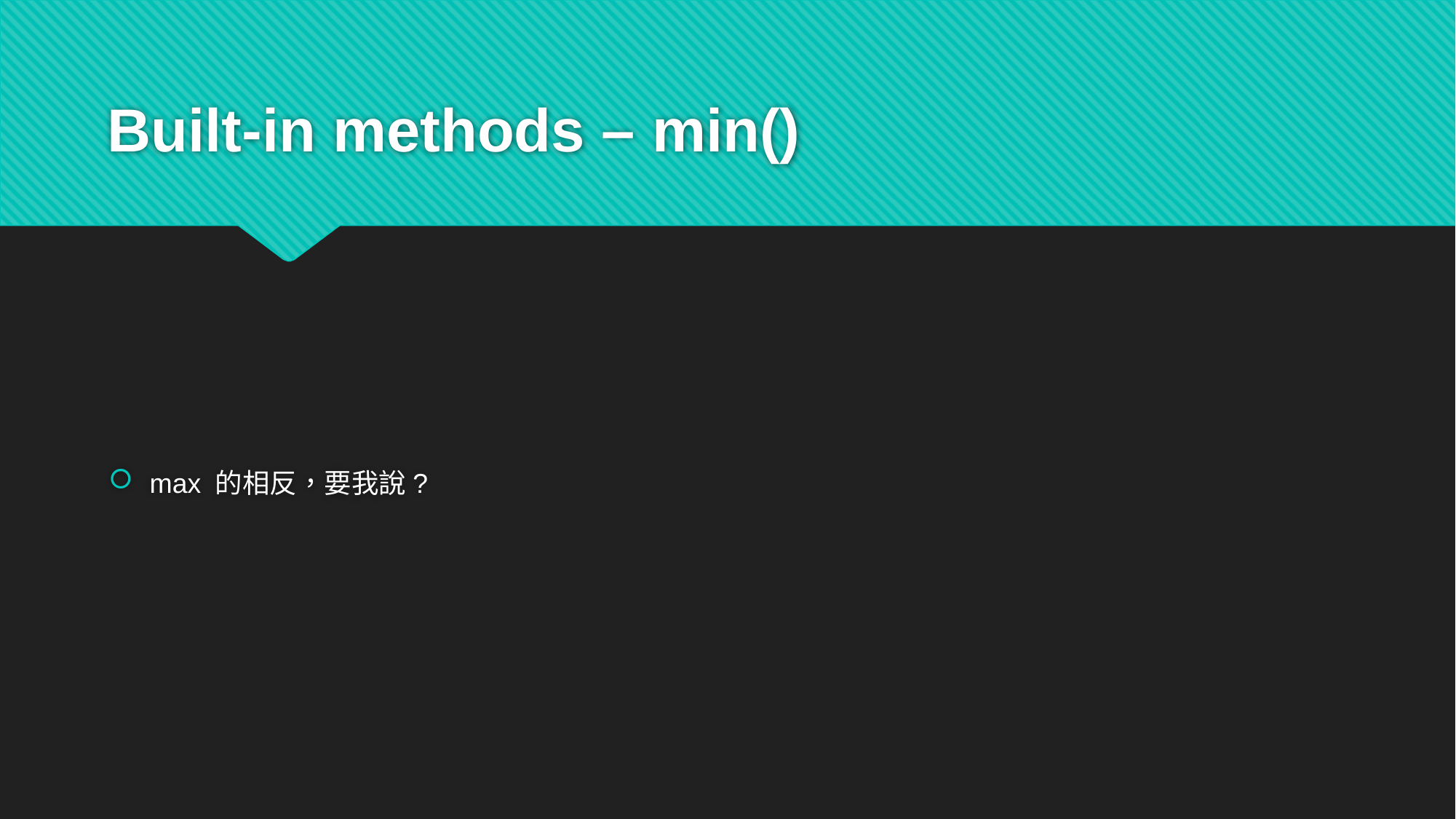

# Built-in methods – min()
max 的相反，要我說?